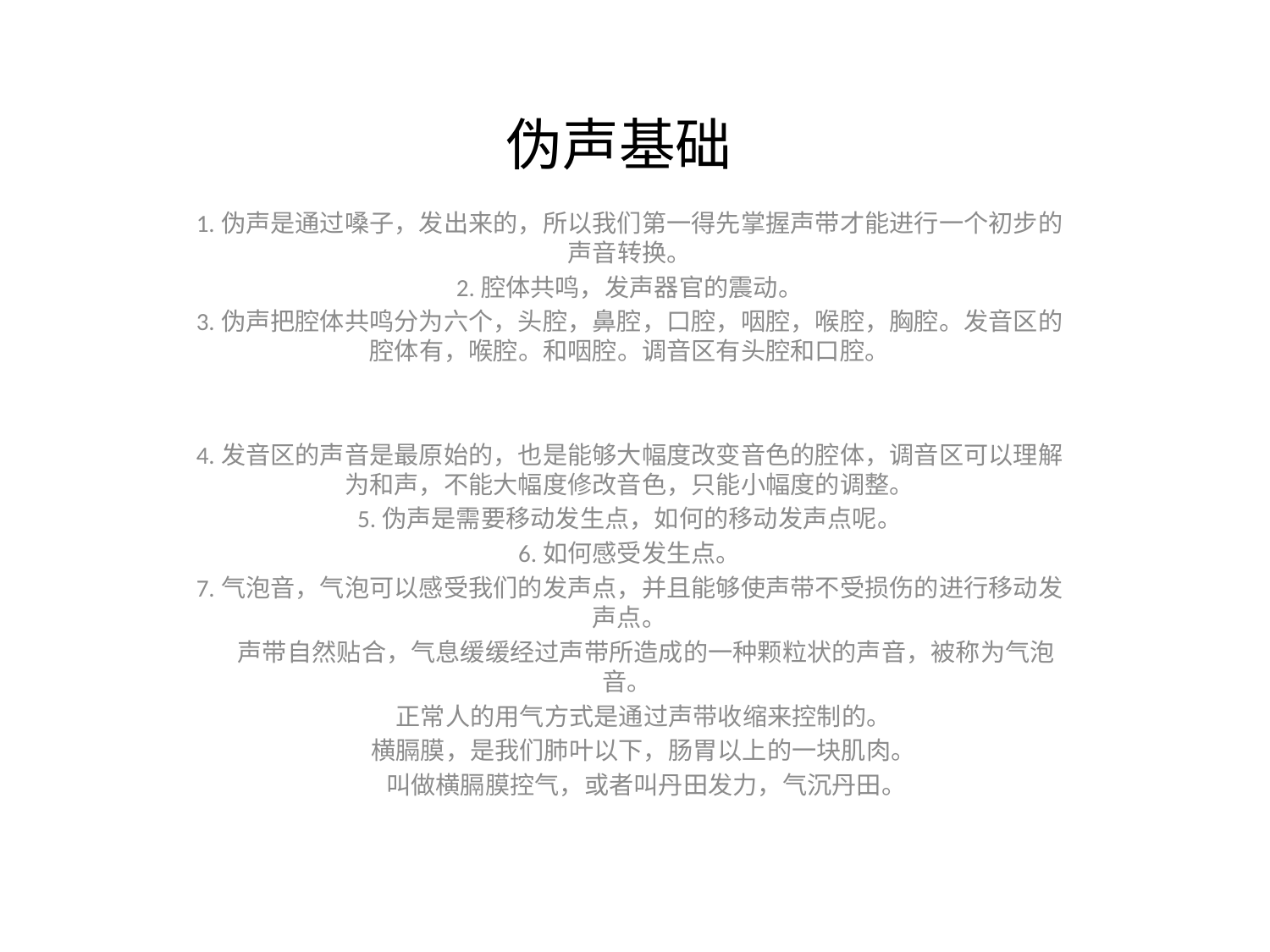

# 伪声基础
1.伪声是通过嗓子，发出来的，所以我们第一得先掌握声带才能进行一个初步的声音转换。
2.腔体共鸣，发声器官的震动。
3.伪声把腔体共鸣分为六个，头腔，鼻腔，口腔，咽腔，喉腔，胸腔。发音区的腔体有，喉腔。和咽腔。调音区有头腔和口腔。

4.发音区的声音是最原始的，也是能够大幅度改变音色的腔体，调音区可以理解为和声，不能大幅度修改音色，只能小幅度的调整。
5.伪声是需要移动发生点，如何的移动发声点呢。
6.如何感受发生点。
7.气泡音，气泡可以感受我们的发声点，并且能够使声带不受损伤的进行移动发声点。
     声带自然贴合，气息缓缓经过声带所造成的一种颗粒状的声音，被称为气泡音。
    正常人的用气方式是通过声带收缩来控制的。
    横膈膜，是我们肺叶以下，肠胃以上的一块肌肉。
     叫做横膈膜控气，或者叫丹田发力，气沉丹田。